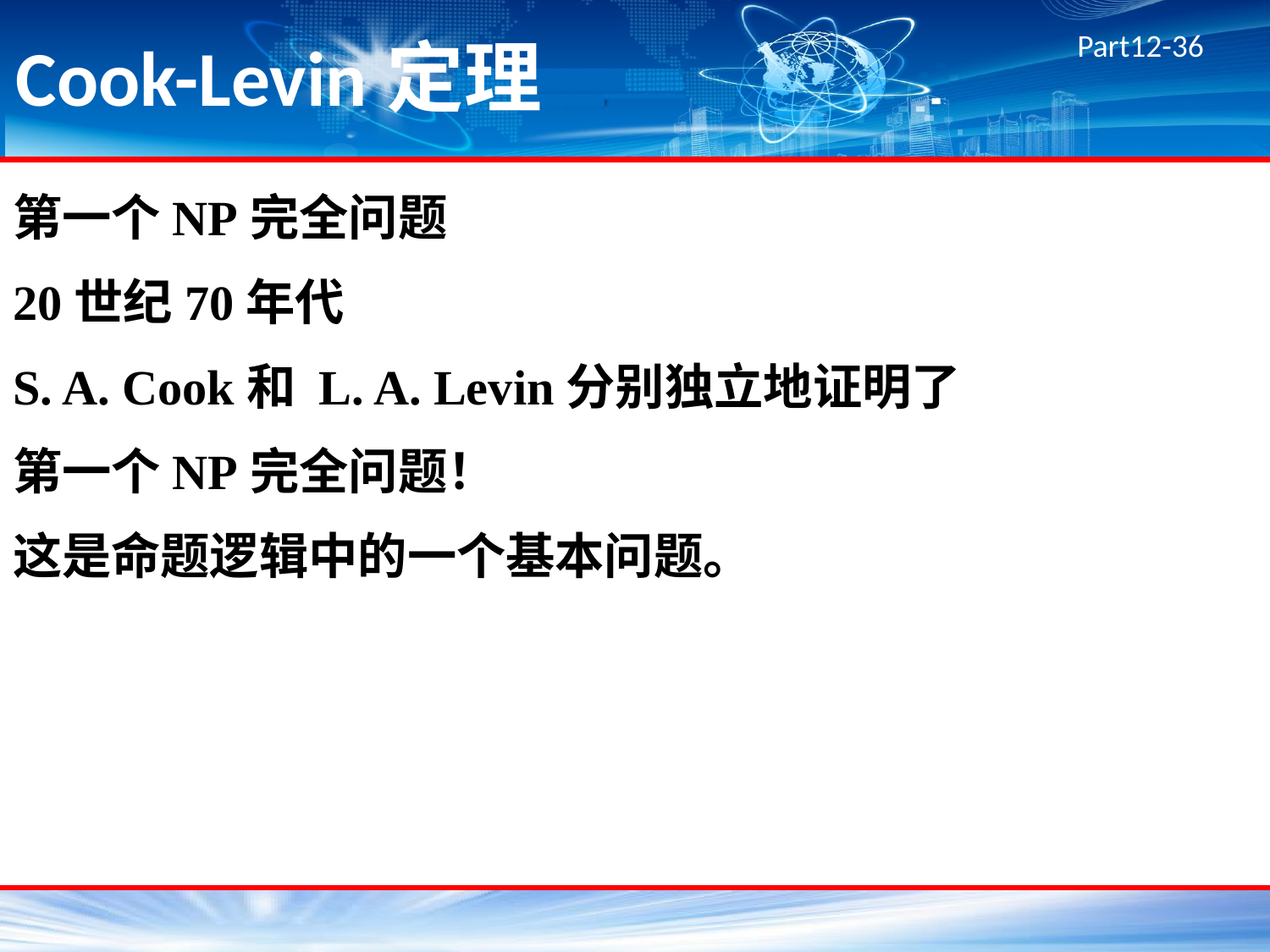

# Cook-Levin定理
第一个NP完全问题
20世纪70年代
S. A. Cook和 L. A. Levin分别独立地证明了
第一个NP完全问题！
这是命题逻辑中的一个基本问题。